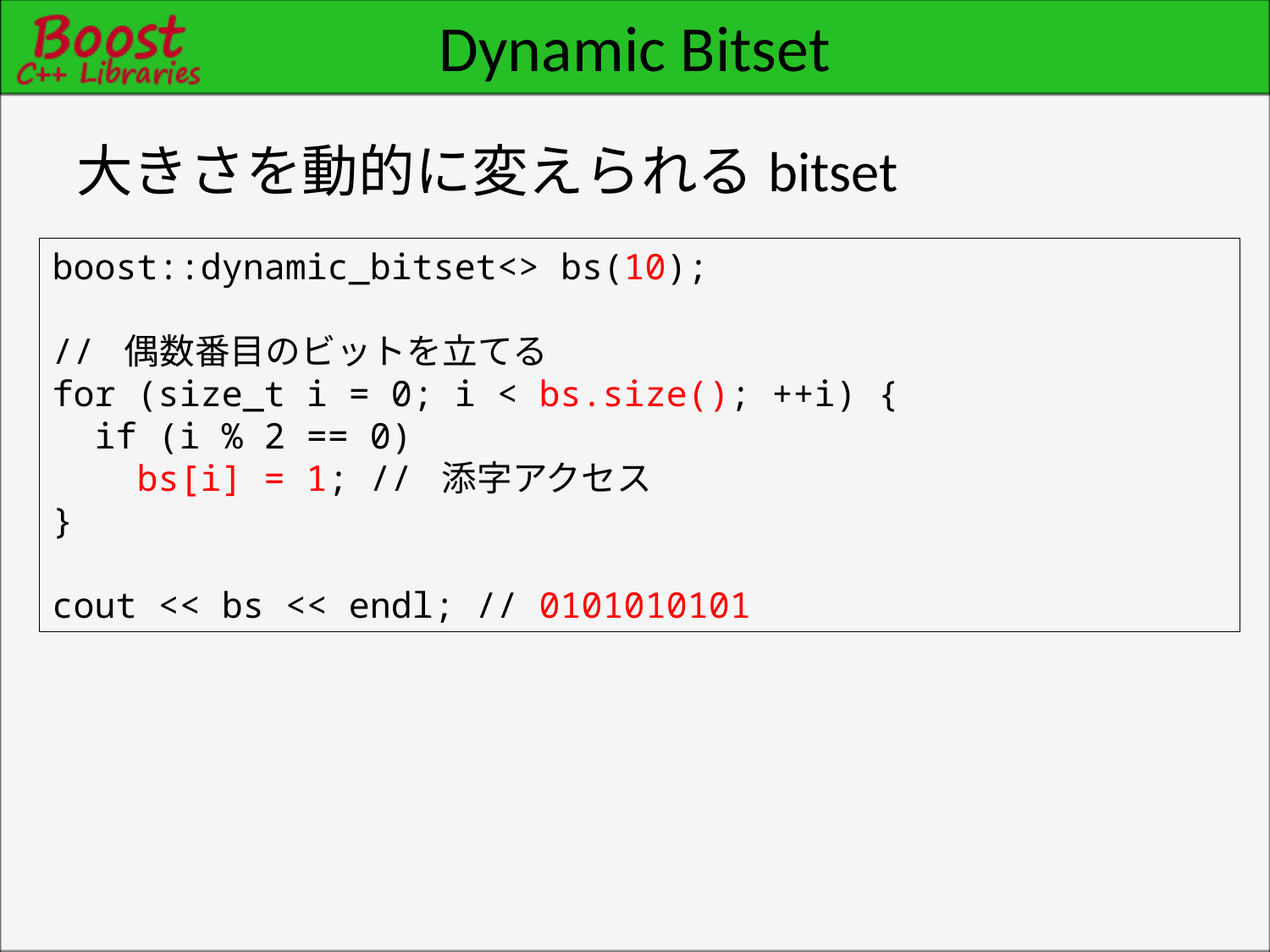

# Dynamic Bitset
大きさを動的に変えられるbitset
boost::dynamic_bitset<> bs(10);

// 偶数番目のビットを立てる
for (size_t i = 0; i < bs.size(); ++i) {
  if (i % 2 == 0)
    bs[i] = 1; // 添字アクセス
}

cout << bs << endl; // 0101010101